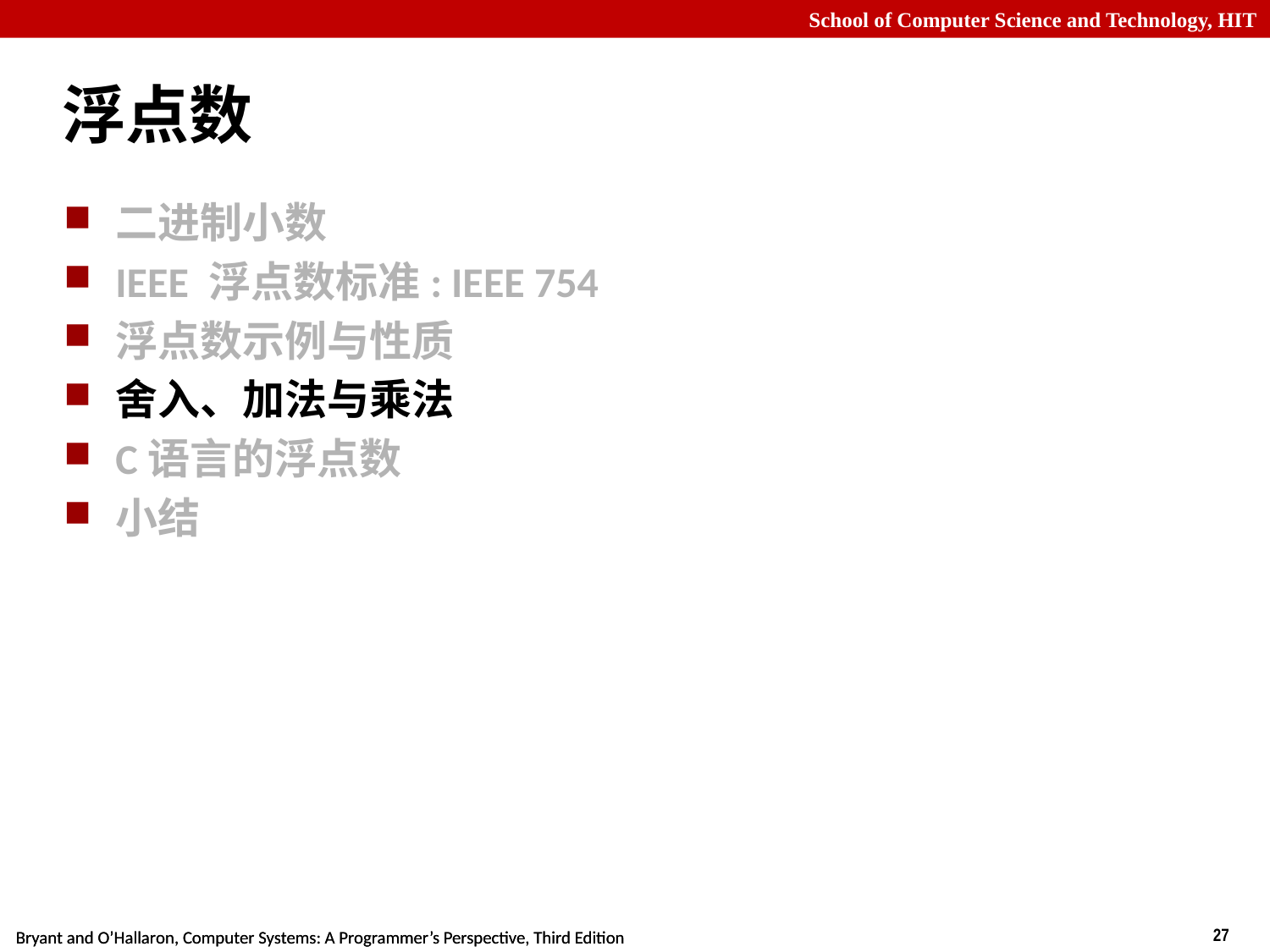

# 浮点数
二进制小数
IEEE 浮点数标准: IEEE 754
浮点数示例与性质
舍入、加法与乘法
C语言的浮点数
小结